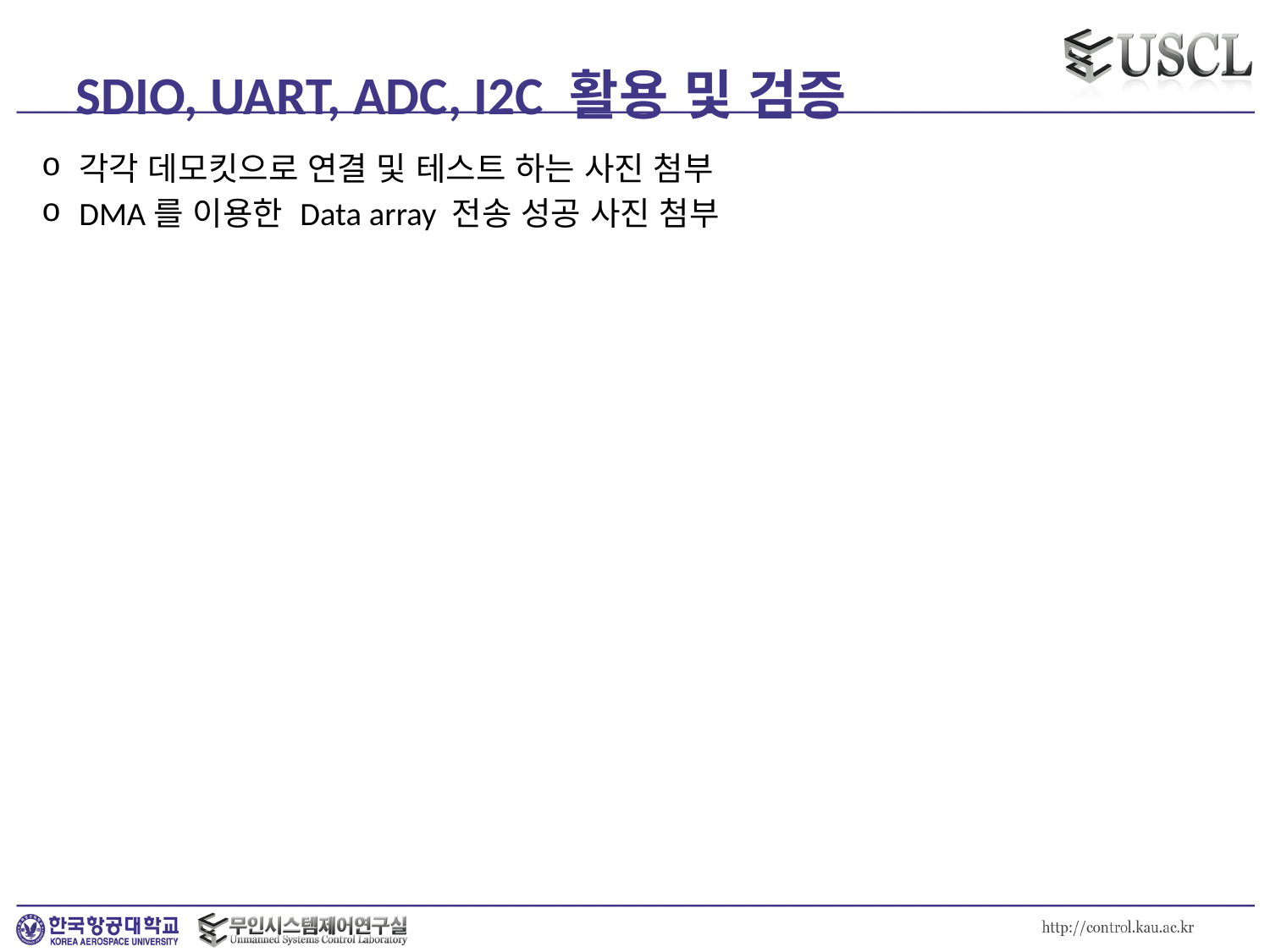

# SDIO, UART, ADC, I2C 활용 및 검증
각각 데모킷으로 연결 및 테스트 하는 사진 첨부
DMA를 이용한 Data array 전송 성공 사진 첨부